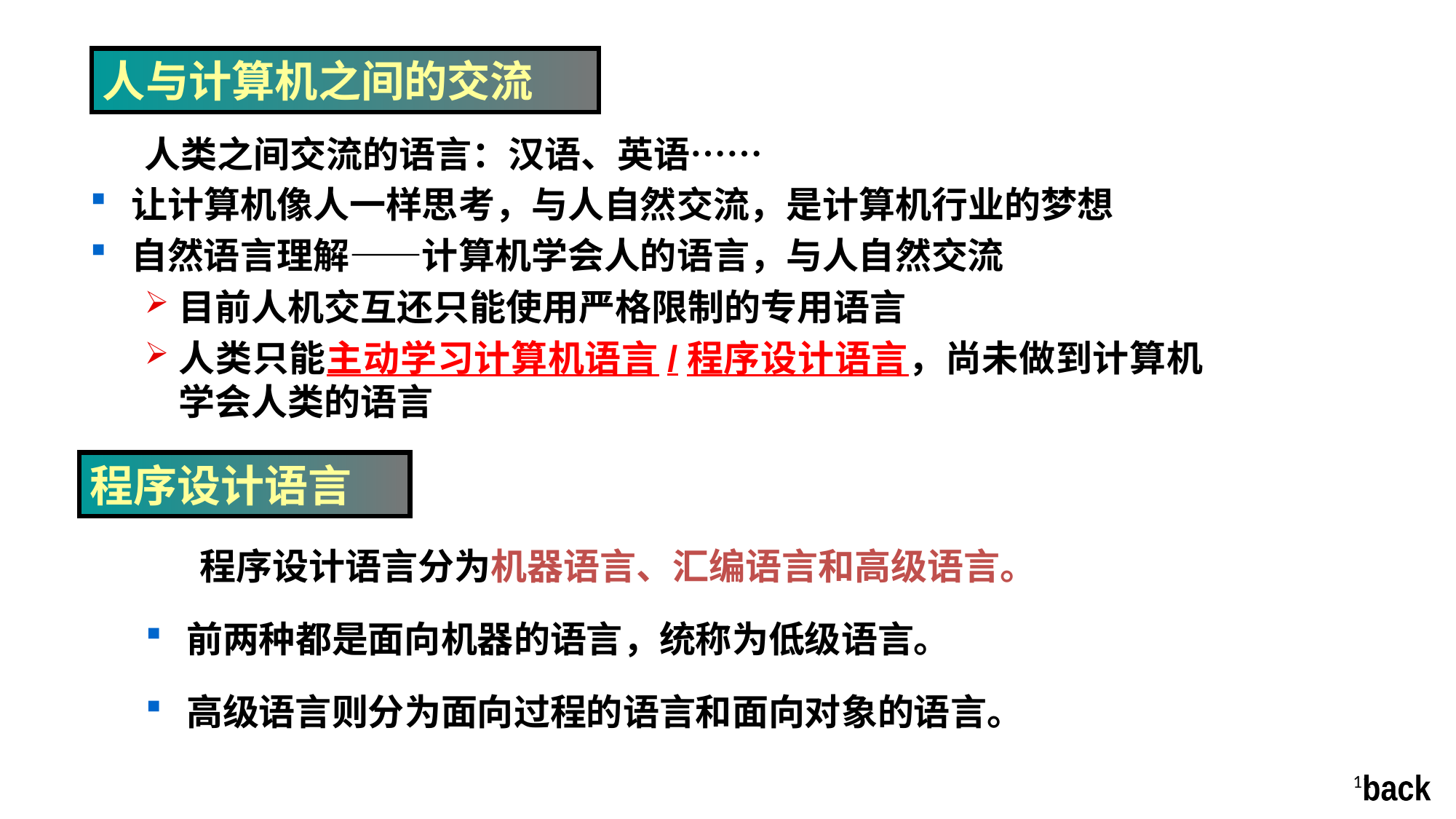

人与计算机之间的交流
人类之间交流的语言：汉语、英语……
让计算机像人一样思考，与人自然交流，是计算机行业的梦想
自然语言理解——计算机学会人的语言，与人自然交流
目前人机交互还只能使用严格限制的专用语言
人类只能主动学习计算机语言/程序设计语言，尚未做到计算机学会人类的语言

程序设计语言
程序设计语言分为机器语言、汇编语言和高级语言。
前两种都是面向机器的语言，统称为低级语言。
高级语言则分为面向过程的语言和面向对象的语言。
11